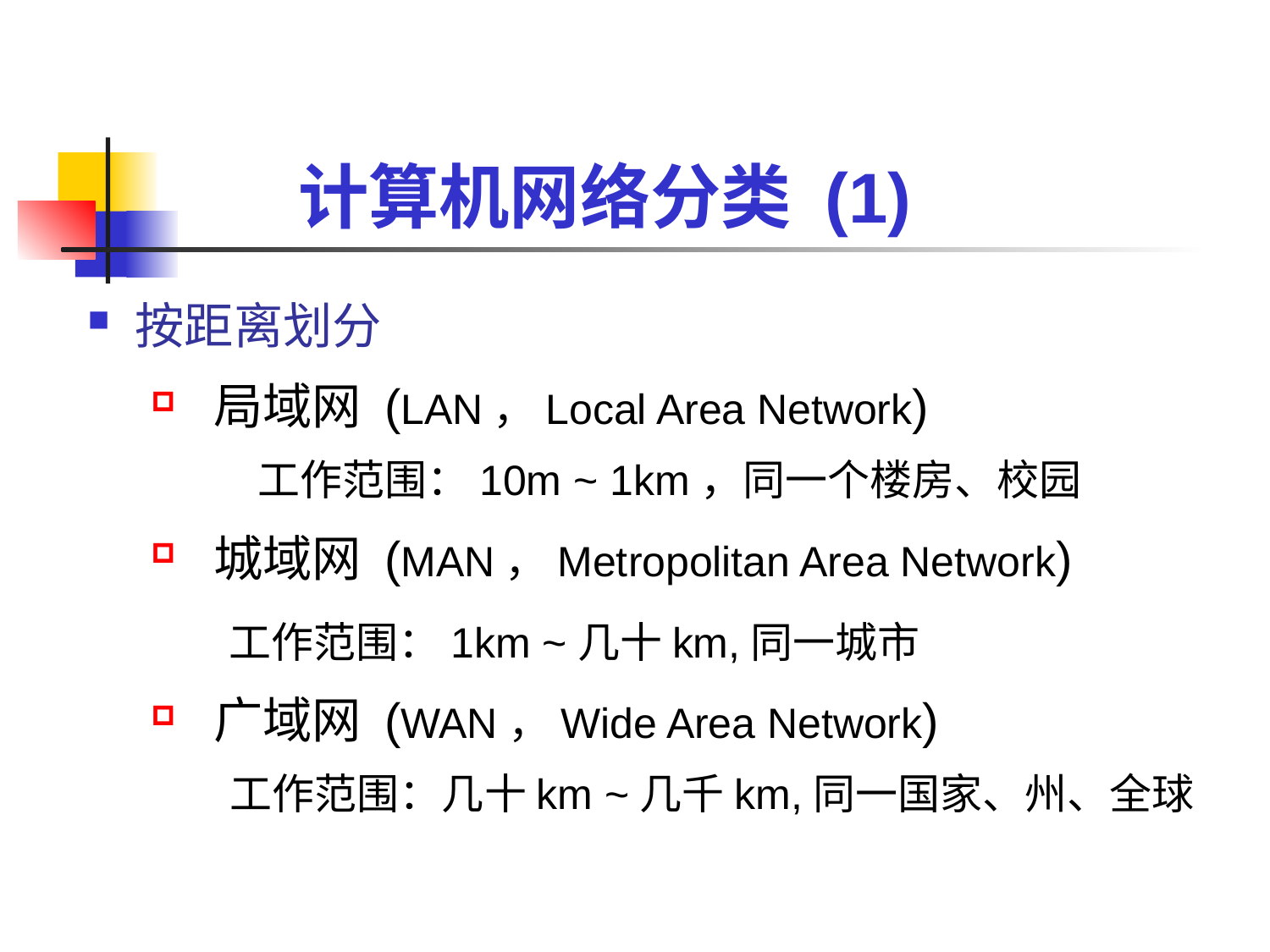

计算机网络分类 (1)
按距离划分
 局域网 (LAN，Local Area Network)
    工作范围：10m ~ 1km，同一个楼房、校园
 城域网 (MAN，Metropolitan Area Network)
      工作范围：1km ~几十km,同一城市
 广域网 (WAN，Wide Area Network)
  工作范围：几十km ~几千km,同一国家、州、全球